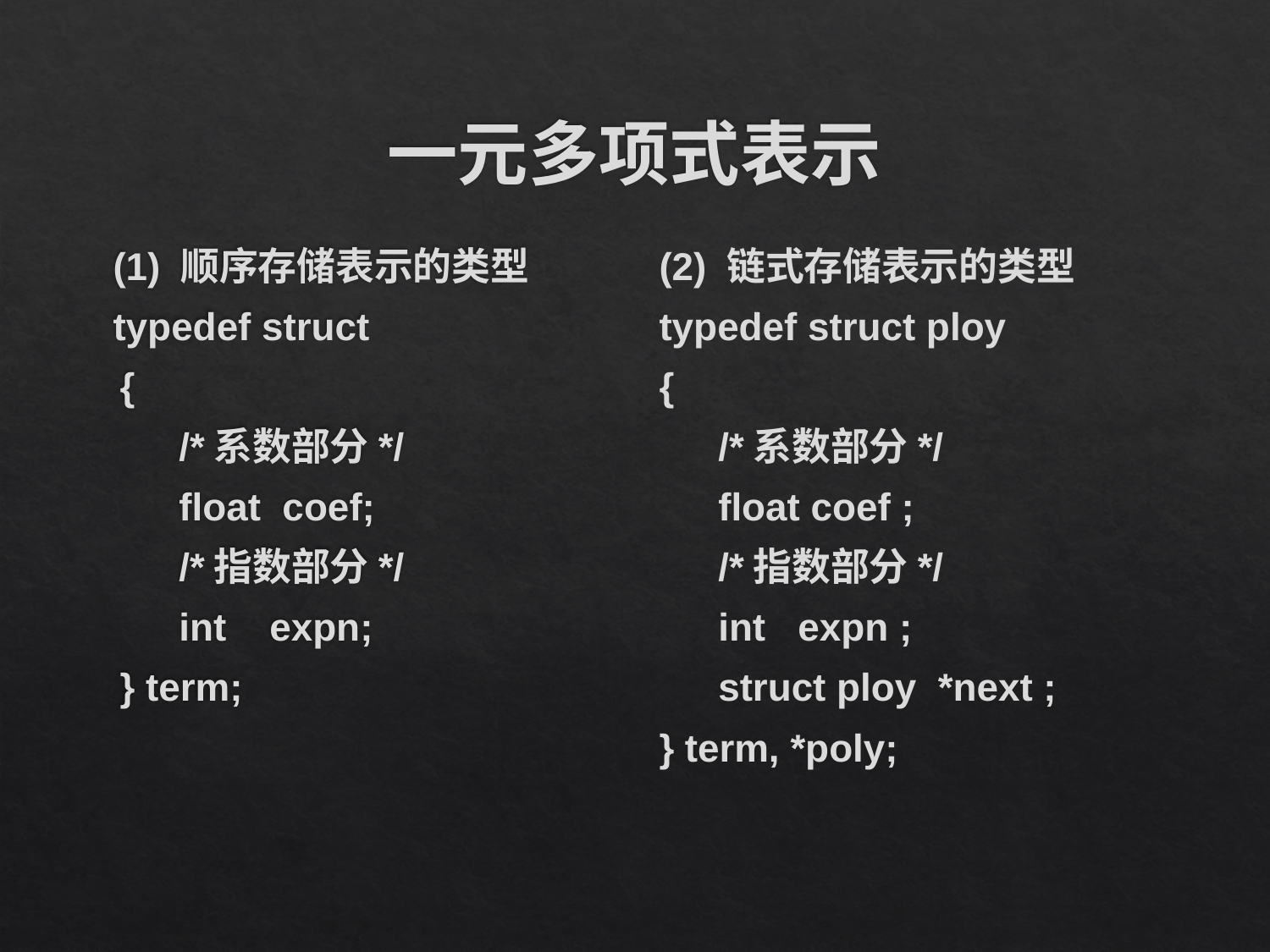

# 一元多项式表示
(1) 顺序存储表示的类型
typedef struct
{
	  /*系数部分*/
	  float  coef;
	  /*指数部分*/
	  int    expn;
} term;
(2) 链式存储表示的类型
typedef struct ploy
{
	  /*系数部分*/
	  float coef ;
	  /*指数部分*/
	  int   expn ;
	  struct ploy  *next ;
} term, *poly;